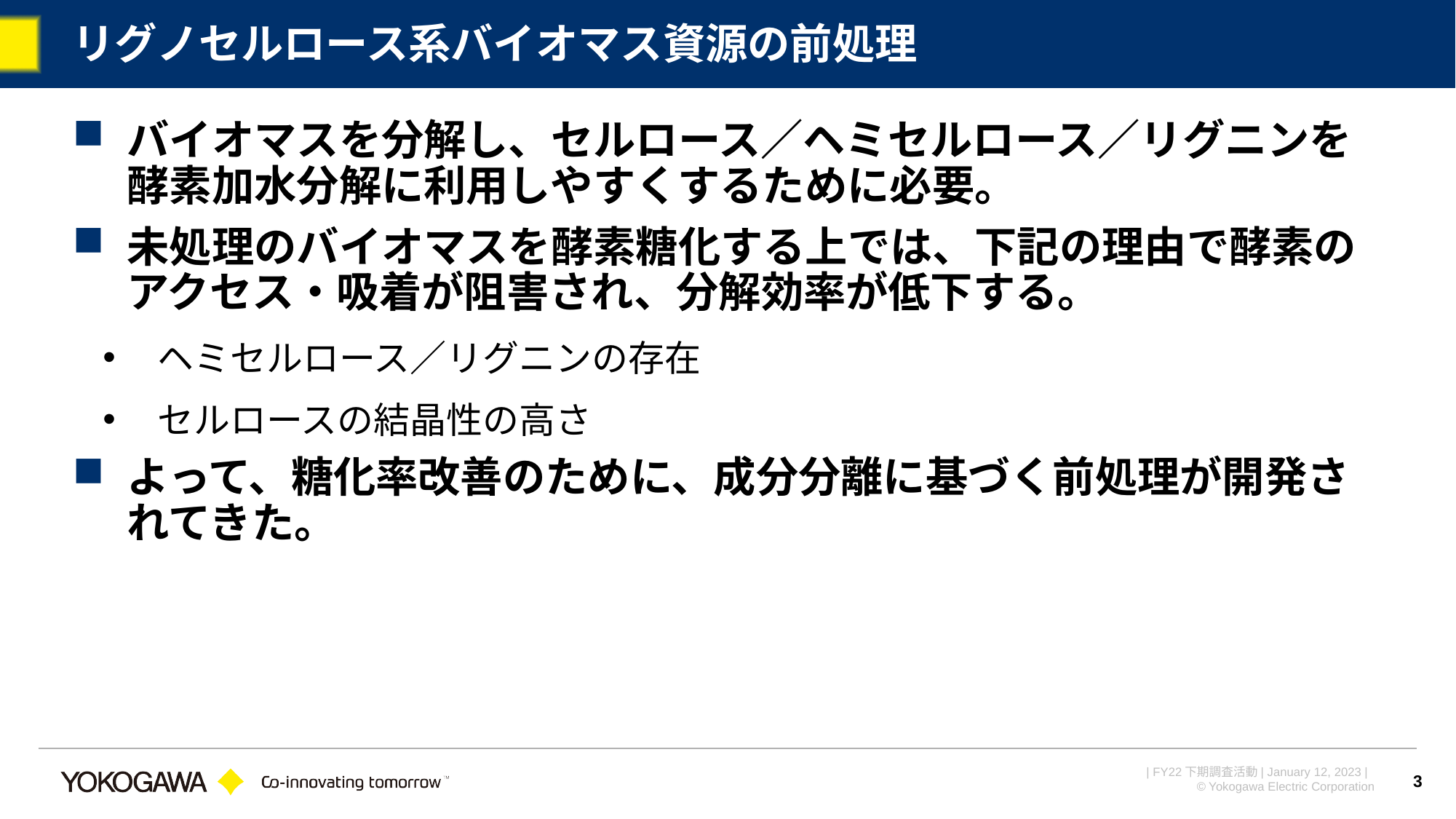

# リグノセルロース系バイオマス資源の前処理
バイオマスを分解し、セルロース／ヘミセルロース／リグニンを酵素加水分解に利用しやすくするために必要。
未処理のバイオマスを酵素糖化する上では、下記の理由で酵素のアクセス・吸着が阻害され、分解効率が低下する。
ヘミセルロース／リグニンの存在
セルロースの結晶性の高さ
よって、糖化率改善のために、成分分離に基づく前処理が開発されてきた。
3